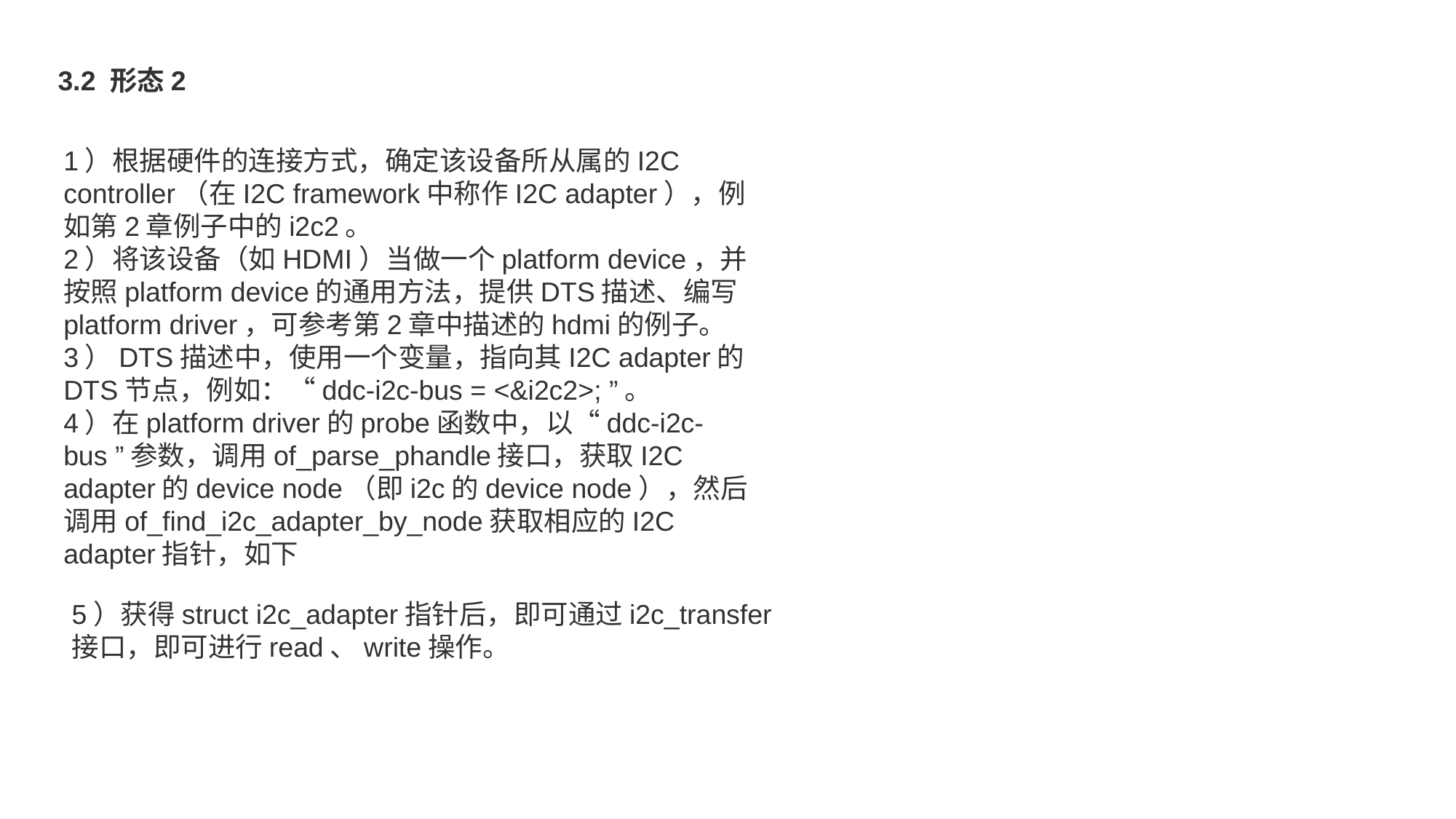

3.2 形态2
1）根据硬件的连接方式，确定该设备所从属的I2C controller（在I2C framework中称作I2C adapter），例如第2章例子中的i2c2。
2）将该设备（如HDMI）当做一个platform device，并按照platform device的通用方法，提供DTS描述、编写platform driver，可参考第2章中描述的hdmi的例子。
3）DTS描述中，使用一个变量，指向其I2C adapter的DTS节点，例如：“ddc-i2c-bus = <&i2c2>; ”。
4）在platform driver的probe函数中，以“ddc-i2c-bus ”参数，调用of_parse_phandle接口，获取I2C adapter的device node（即i2c的device node），然后调用of_find_i2c_adapter_by_node获取相应的I2C adapter指针，如下
5）获得struct i2c_adapter指针后，即可通过i2c_transfer接口，即可进行read、write操作。